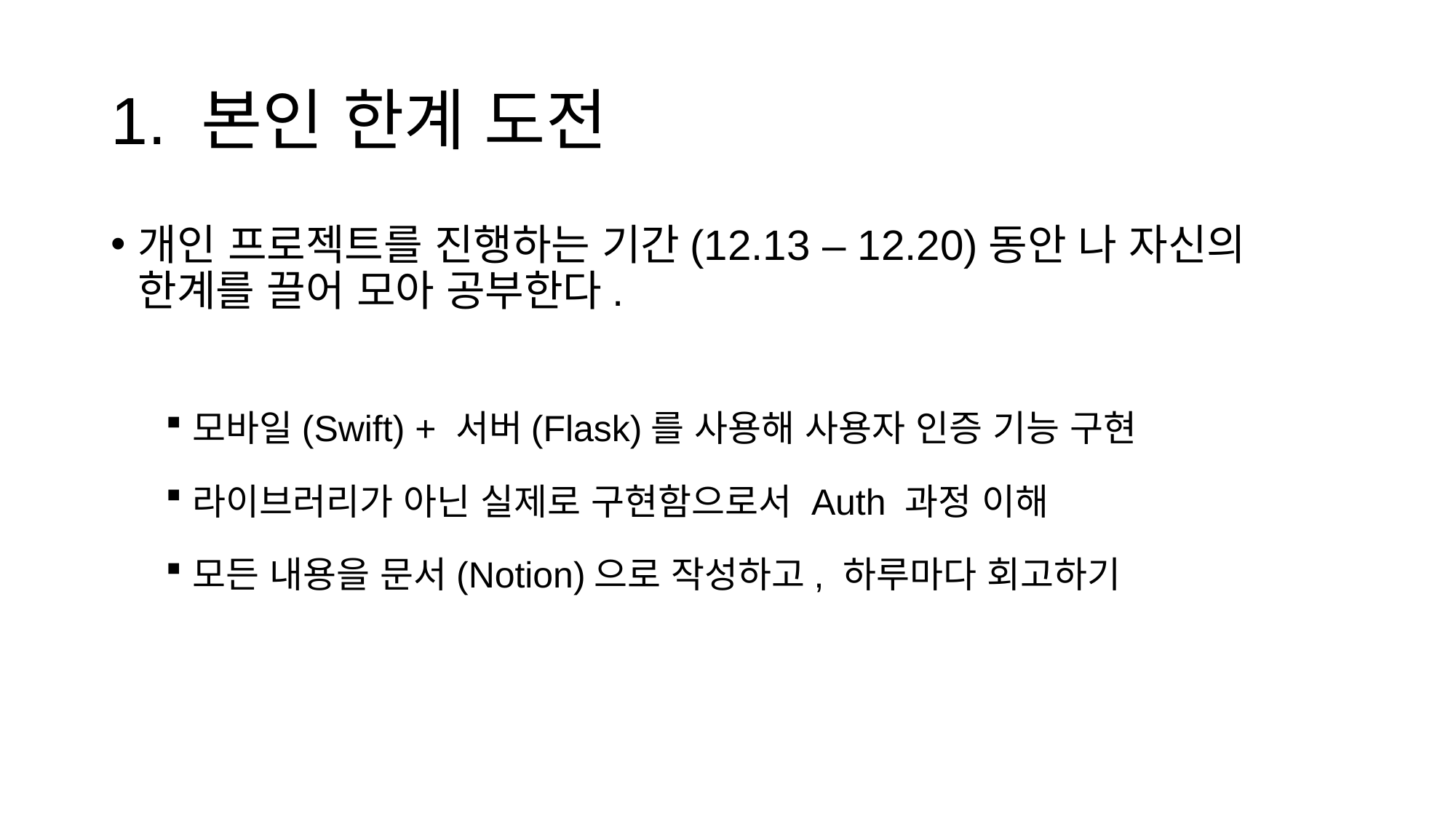

# 1. 본인 한계 도전
개인 프로젝트를 진행하는 기간(12.13 – 12.20)동안 나 자신의 한계를 끌어 모아 공부한다.

모바일(Swift) + 서버(Flask)를 사용해 사용자 인증 기능 구현
라이브러리가 아닌 실제로 구현함으로서 Auth 과정 이해
모든 내용을 문서(Notion)으로 작성하고, 하루마다 회고하기